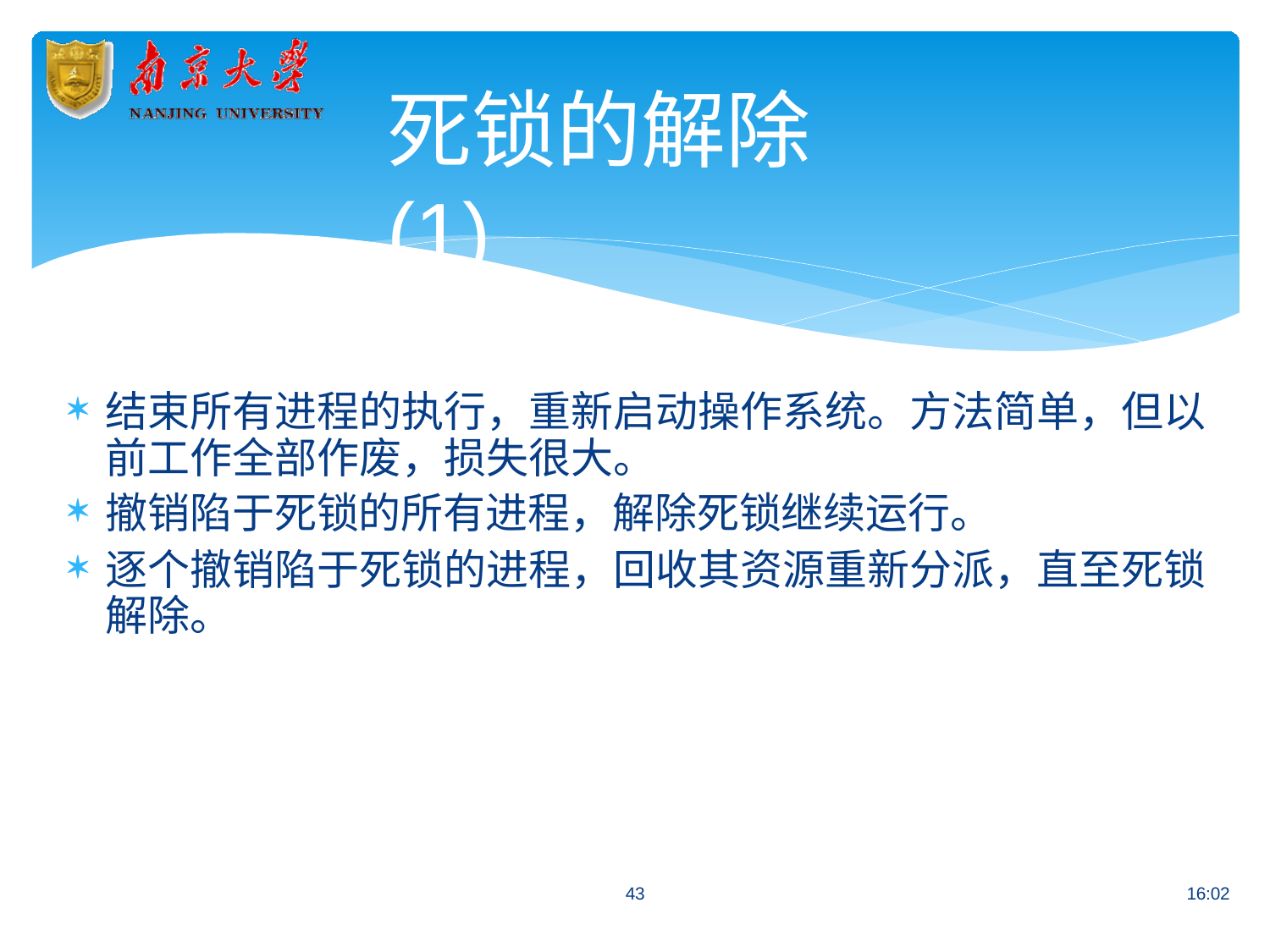

# 死锁的解除(1)
结束所有进程的执行，重新启动操作系统。方法简单，但以 前工作全部作废，损失很大。
撤销陷于死锁的所有进程，解除死锁继续运行。
逐个撤销陷于死锁的进程，回收其资源重新分派，直至死锁 解除。
43
16:02